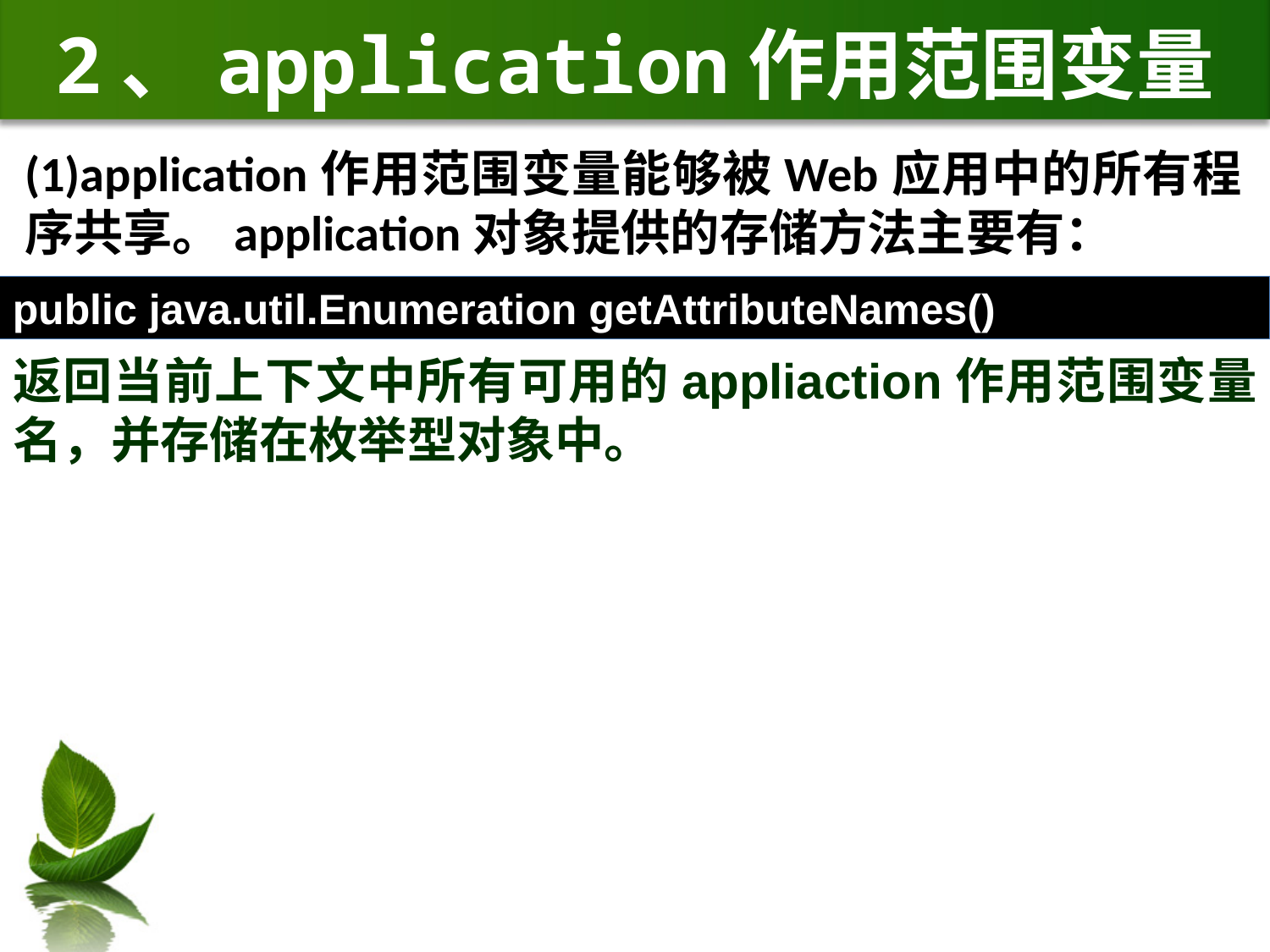

# 2、application作用范围变量
(1)application作用范围变量能够被Web应用中的所有程序共享。application对象提供的存储方法主要有：
public java.util.Enumeration getAttributeNames()
返回当前上下文中所有可用的appliaction作用范围变量名，并存储在枚举型对象中。